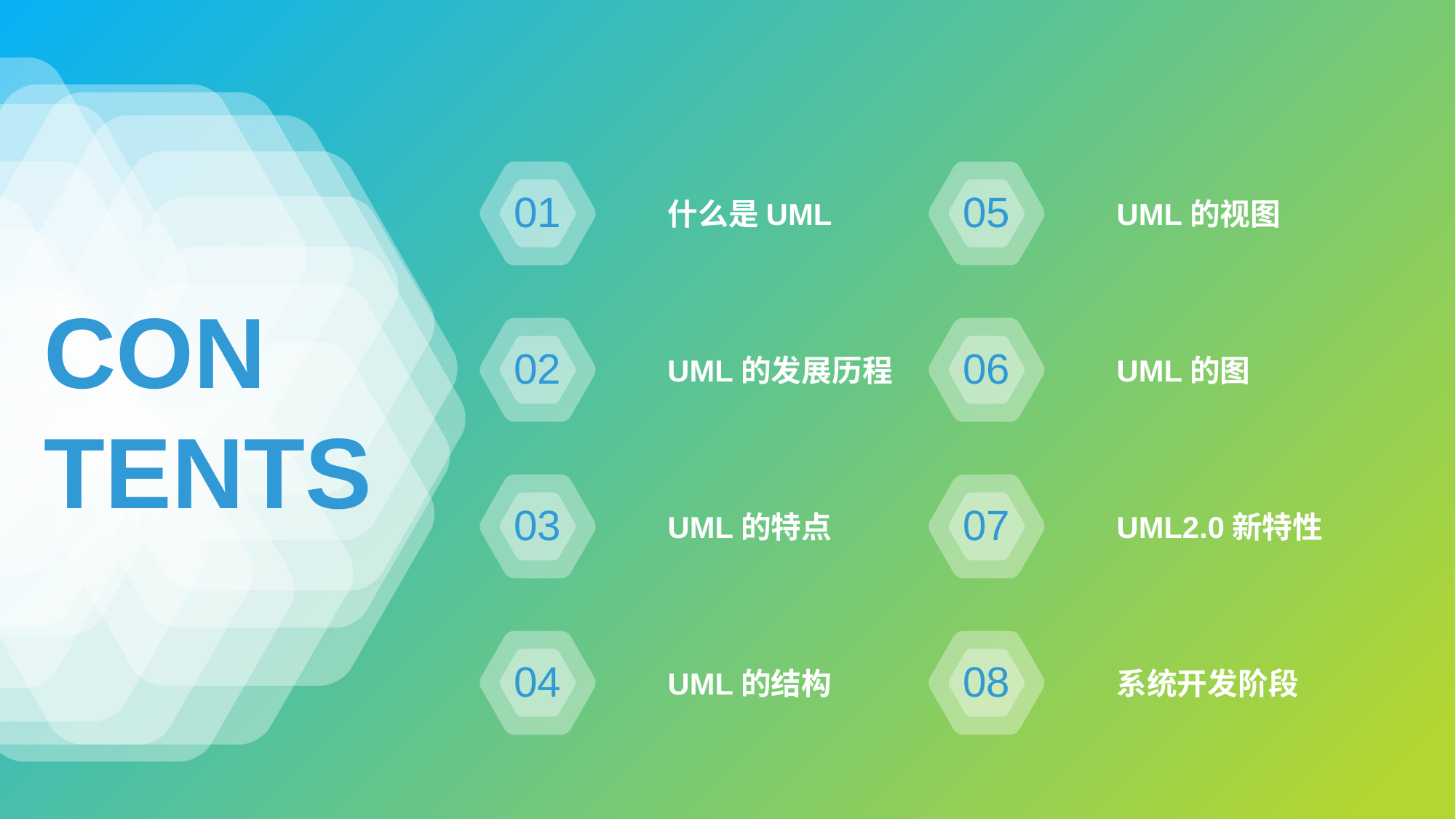

01

什么是UML

05

UML的视图
CON
TENTS

02

UML的发展历程

06

UML的图

03

UML的特点

07

UML2.0新特性

04

UML的结构

08

系统开发阶段